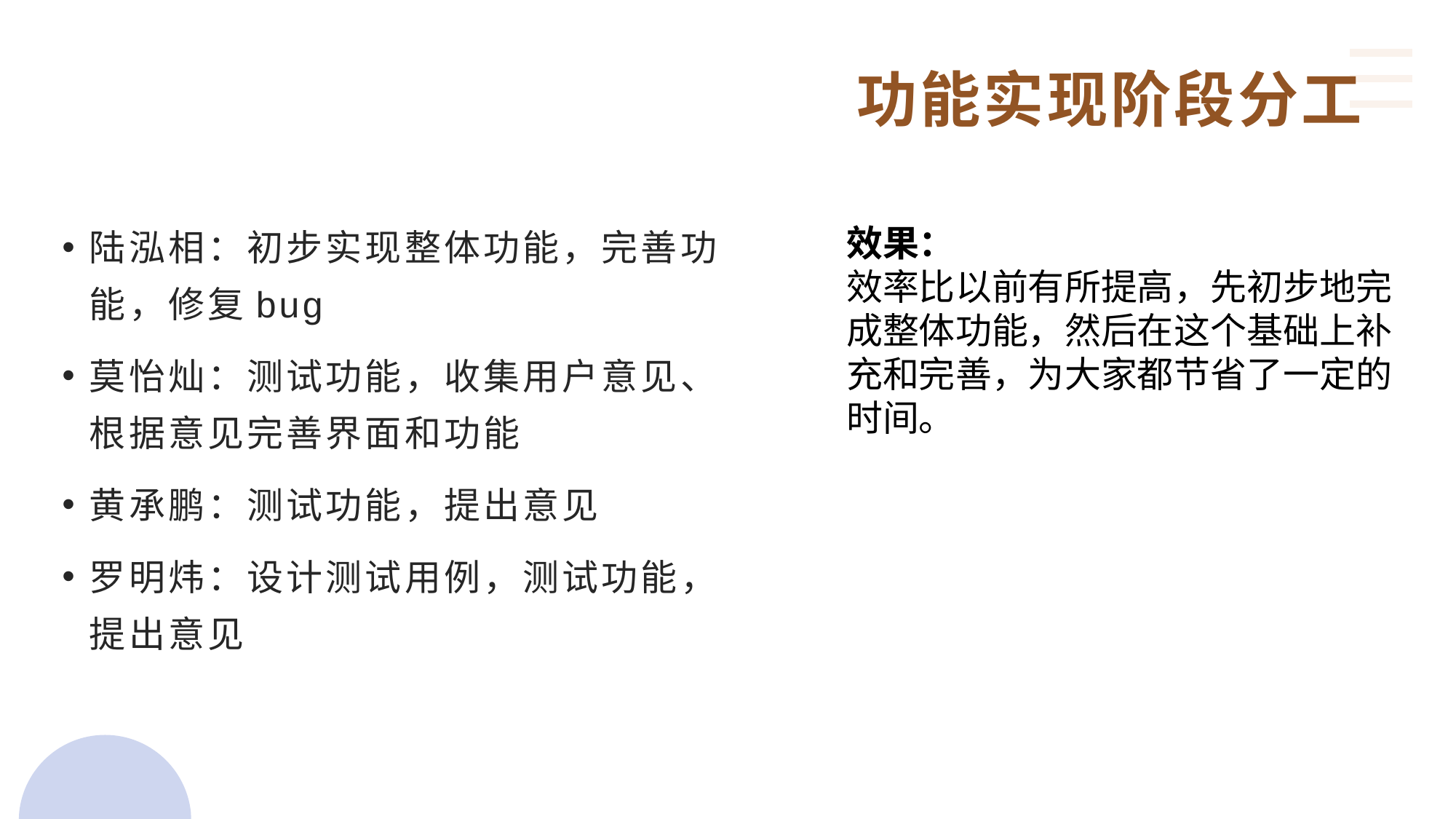

功能实现阶段分工
陆泓相：初步实现整体功能，完善功能，修复bug
莫怡灿：测试功能，收集用户意见、根据意见完善界面和功能
黄承鹏：测试功能，提出意见
罗明炜：设计测试用例，测试功能，提出意见
效果：
效率比以前有所提高，先初步地完成整体功能，然后在这个基础上补充和完善，为大家都节省了一定的时间。